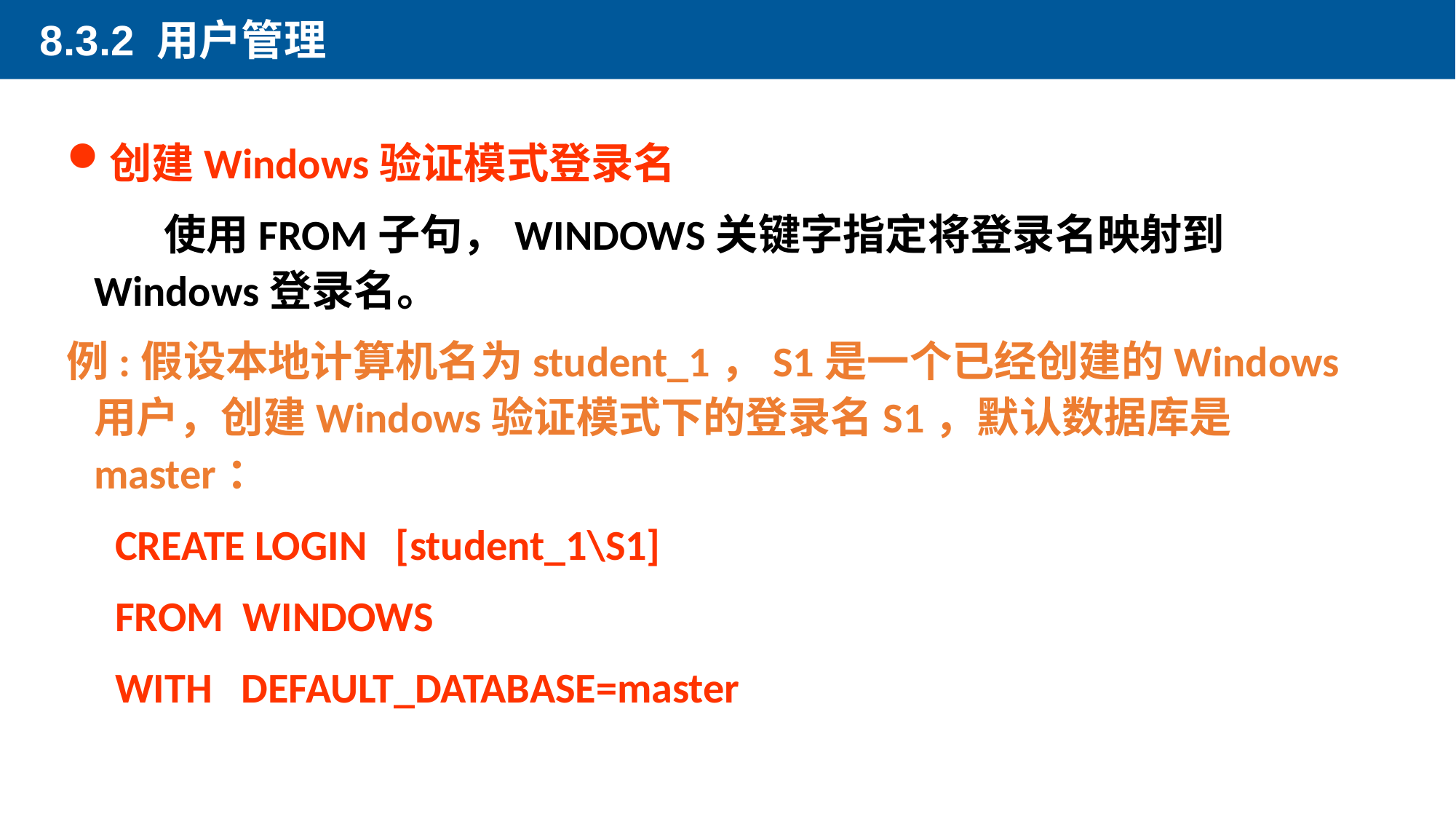

8.3.2 用户管理

创建Windows验证模式登录名
         使用FROM子句，WINDOWS关键字指定将登录名映射到Windows登录名。
例:假设本地计算机名为student_1，S1是一个已经创建的Windows用户，创建Windows验证模式下的登录名S1，默认数据库是master：
     CREATE LOGIN   [student_1\S1]
     FROM  WINDOWS
     WITH   DEFAULT_DATABASE=master